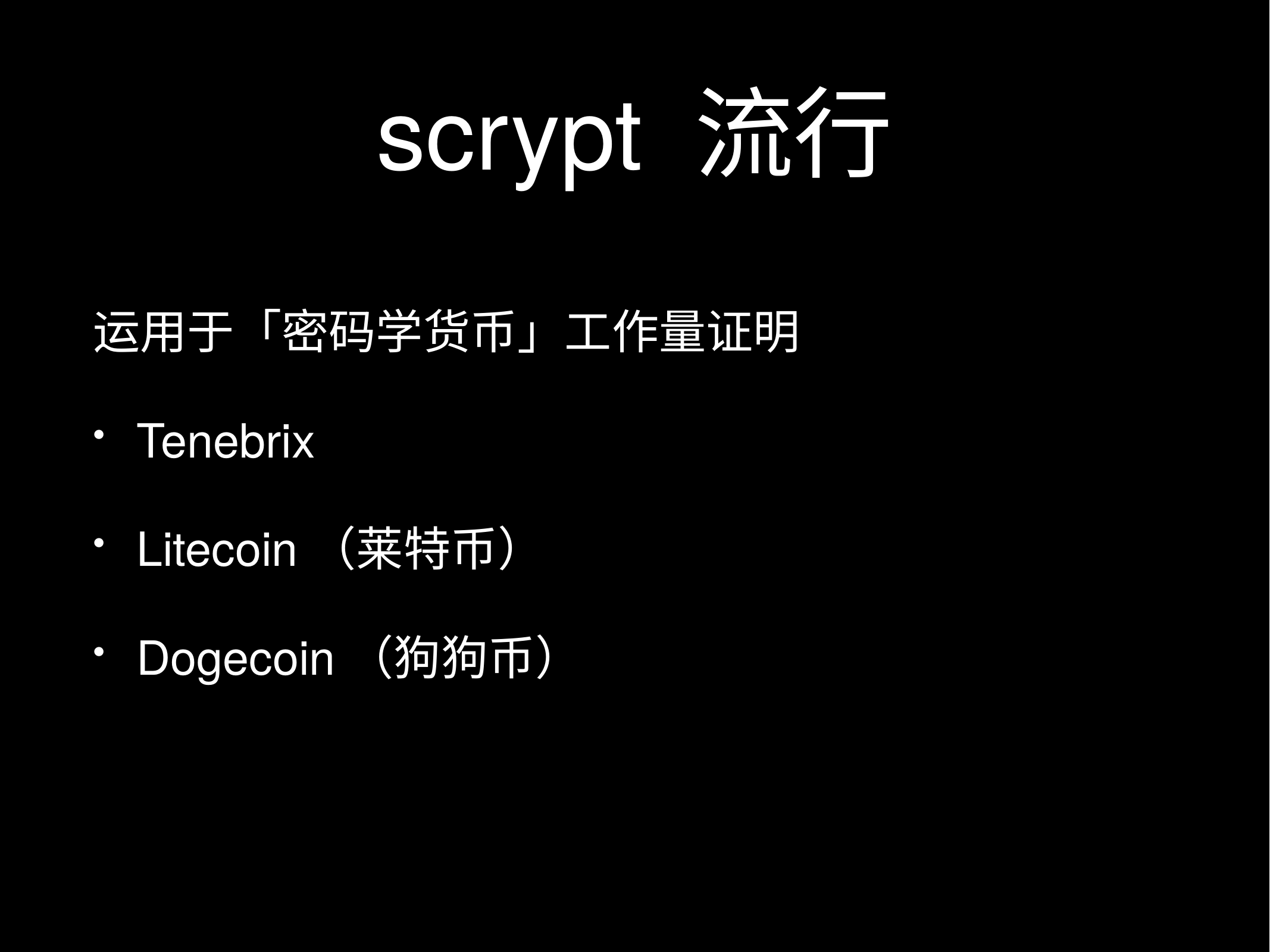

# scrypt 流行
运用于「密码学货币」工作量证明
Tenebrix
Litecoin（莱特币）
Dogecoin（狗狗币）